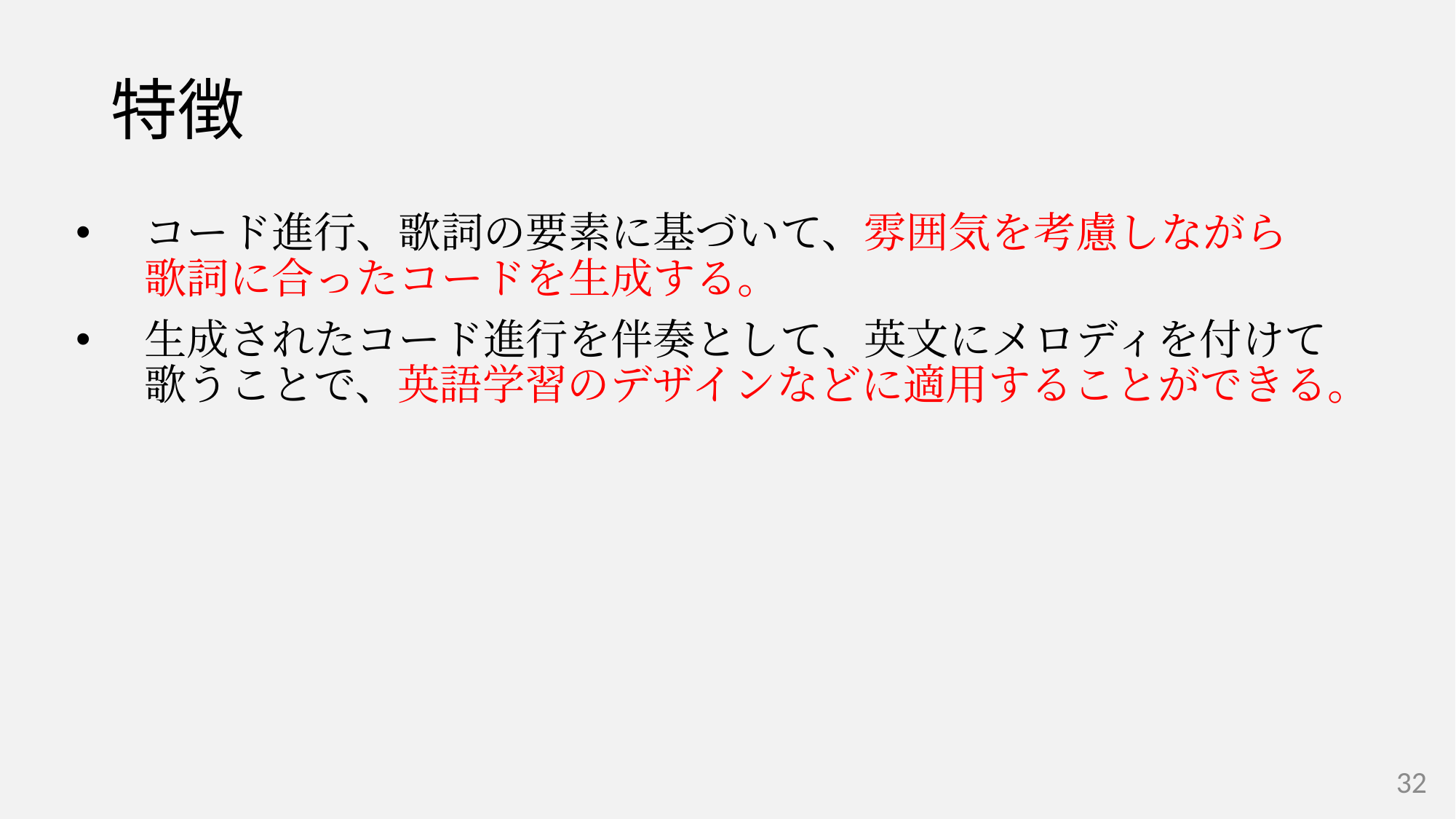

# 特徴
コード進行、歌詞の要素に基づいて、雰囲気を考慮しながら歌詞に合ったコードを生成する。
生成されたコード進行を伴奏として、英文にメロディを付けて歌うことで、英語学習のデザインなどに適用することができる。
32